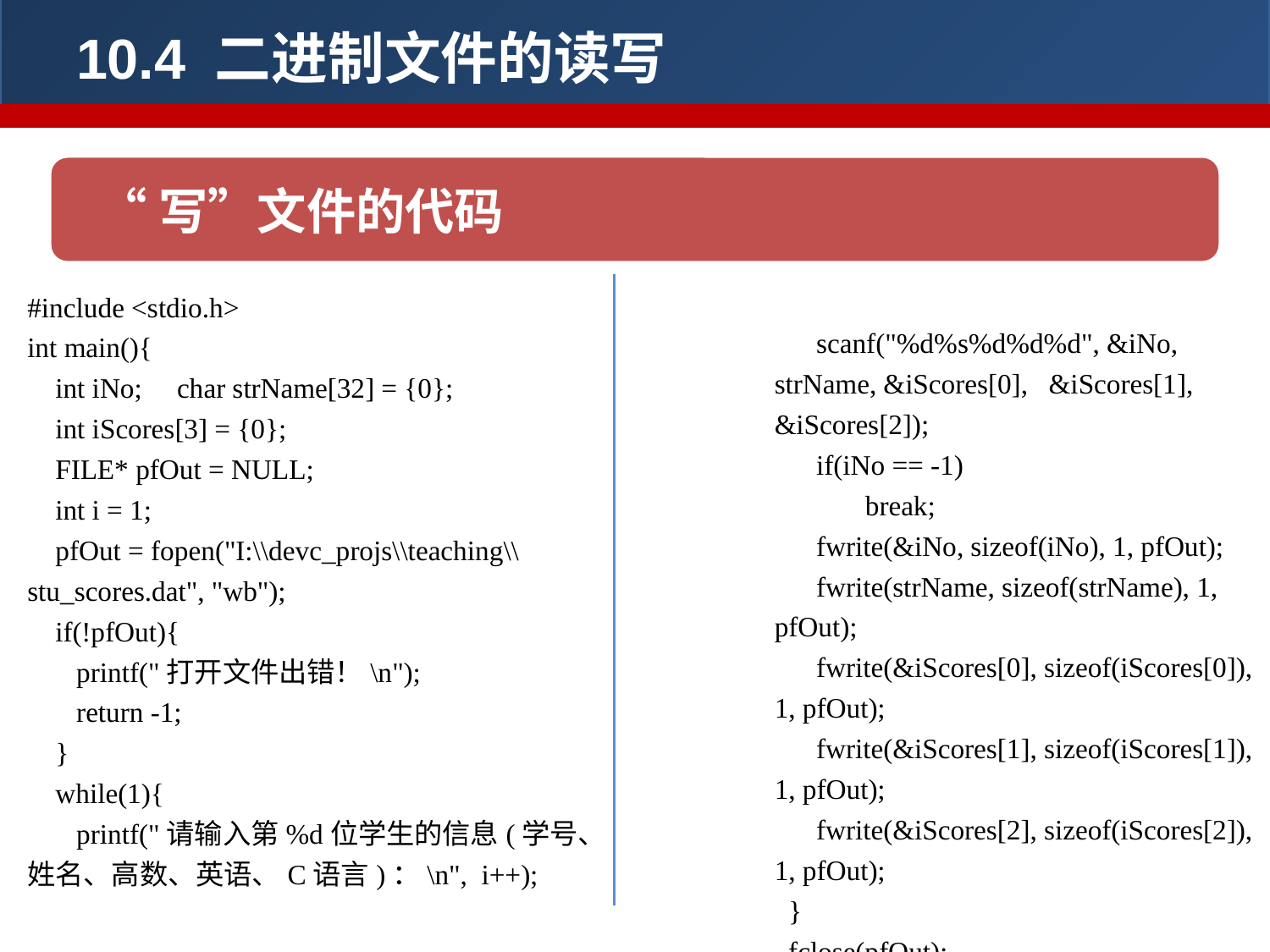

10.4 二进制文件的读写

“写”文件的代码

      scanf("%d%s%d%d%d", &iNo, strName, &iScores[0],   &iScores[1], &iScores[2]);
      if(iNo == -1)
             break;
      fwrite(&iNo, sizeof(iNo), 1, pfOut);
      fwrite(strName, sizeof(strName), 1, pfOut);
      fwrite(&iScores[0], sizeof(iScores[0]), 1, pfOut);
      fwrite(&iScores[1], sizeof(iScores[1]), 1, pfOut);
      fwrite(&iScores[2], sizeof(iScores[2]), 1, pfOut);
  }
  fclose(pfOut);
  return 0;
}
#include <stdio.h>
int main(){
    int iNo;     char strName[32] = {0};
    int iScores[3] = {0};
    FILE* pfOut = NULL;
    int i = 1;
    pfOut = fopen("I:\\devc_projs\\teaching\\ stu_scores.dat", "wb");
    if(!pfOut){
       printf("打开文件出错！\n");
       return -1;
    }
    while(1){
       printf("请输入第%d位学生的信息(学号、姓名、高数、英语、C语言)：\n",  i++);